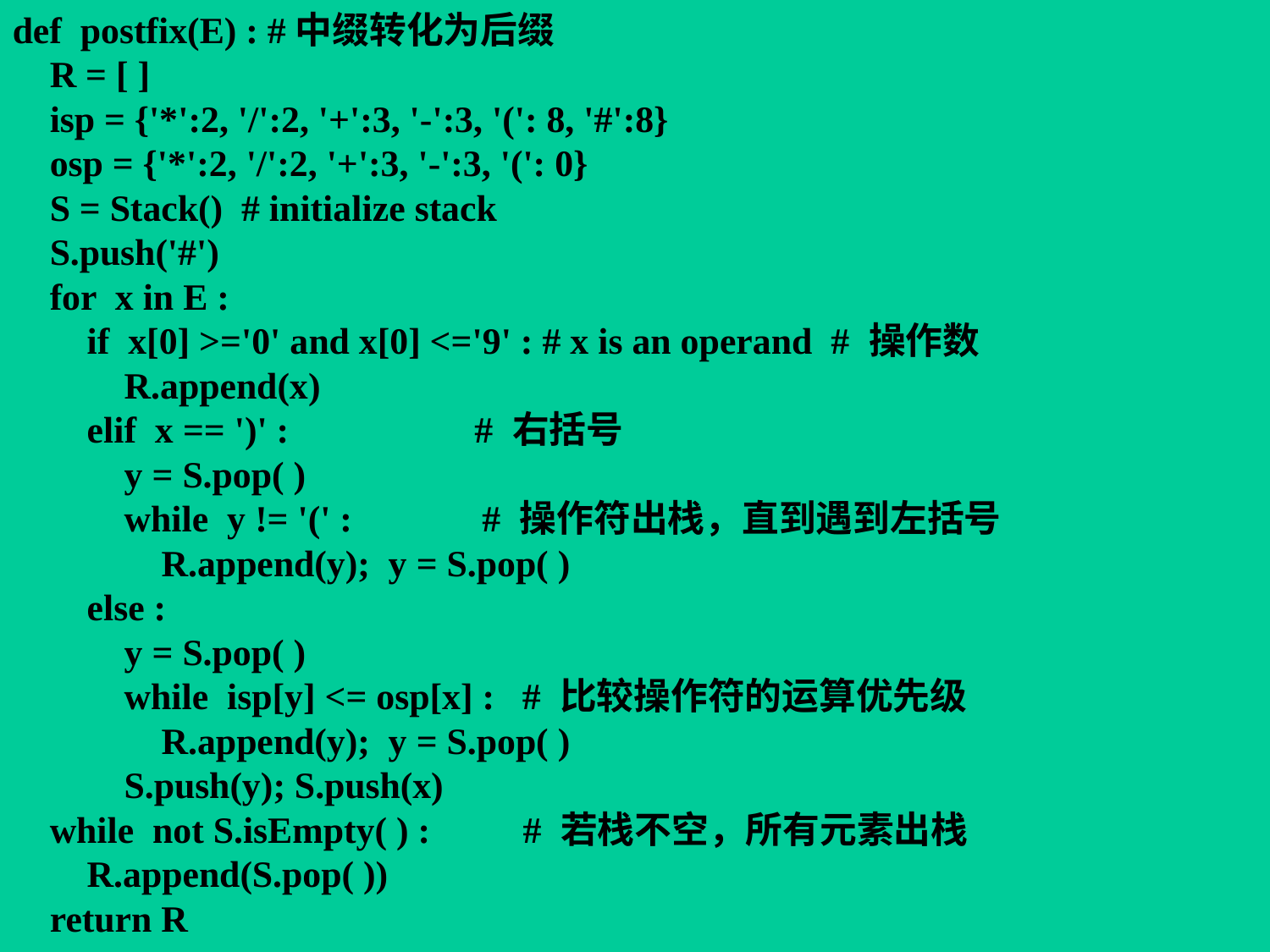

def  postfix(E) : #中缀转化为后缀
    R = [ ]
    isp = {'*':2, '/':2, '+':3, '-':3, '(': 8, '#':8}
    osp = {'*':2, '/':2, '+':3, '-':3, '(': 0}
    S = Stack()  # initialize stack
    S.push('#')
    for  x in E :
        if  x[0] >='0' and x[0] <='9' : # x is an operand  # 操作数
            R.append(x)
        elif  x == ')' :                    # 右括号
            y = S.pop( )
            while  y != '(' :              # 操作符出栈，直到遇到左括号
                R.append(y);  y = S.pop( )
        else :
            y = S.pop( )
            while  isp[y] <= osp[x] :   # 比较操作符的运算优先级
                R.append(y);  y = S.pop( )
            S.push(y); S.push(x)
    while  not S.isEmpty( ) :          # 若栈不空，所有元素出栈
        R.append(S.pop( ))
    return R